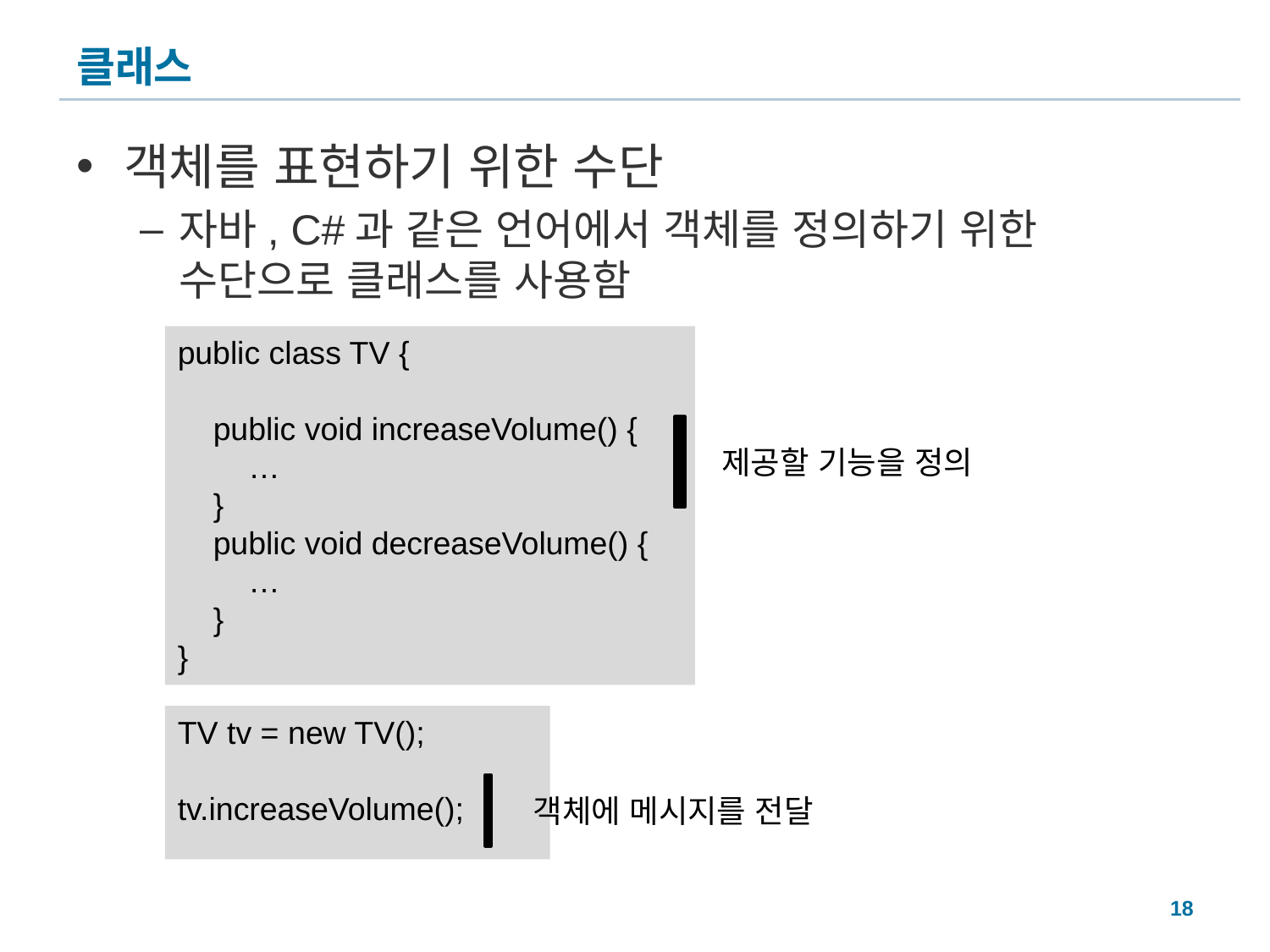

# 클래스
객체를 표현하기 위한 수단
자바, C#과 같은 언어에서 객체를 정의하기 위한 수단으로 클래스를 사용함
public class TV {

    public void increaseVolume() {
        …
    }
    public void decreaseVolume() {
        …
    }
}

제공할 기능을 정의
TV tv = new TV();

tv.increaseVolume();

객체에 메시지를 전달
18